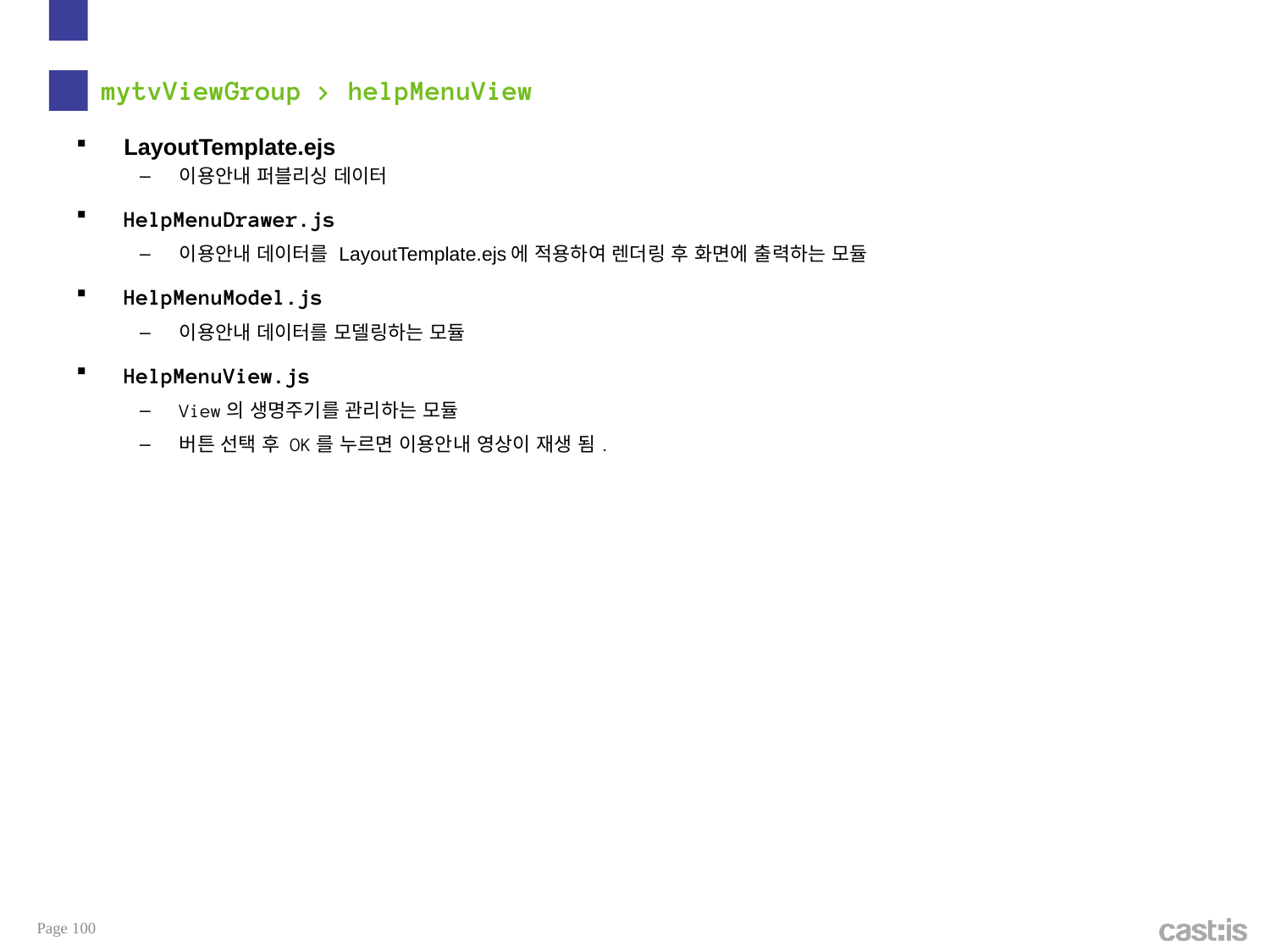

# mytvViewGroup > helpMenuView
LayoutTemplate.ejs
이용안내 퍼블리싱 데이터

HelpMenuDrawer.js
이용안내 데이터를 LayoutTemplate.ejs에 적용하여 렌더링 후 화면에 출력하는 모듈

HelpMenuModel.js
이용안내 데이터를 모델링하는 모듈

HelpMenuView.js
View의 생명주기를 관리하는 모듈
버튼 선택 후 OK를 누르면 이용안내 영상이 재생 됨.

Page 100